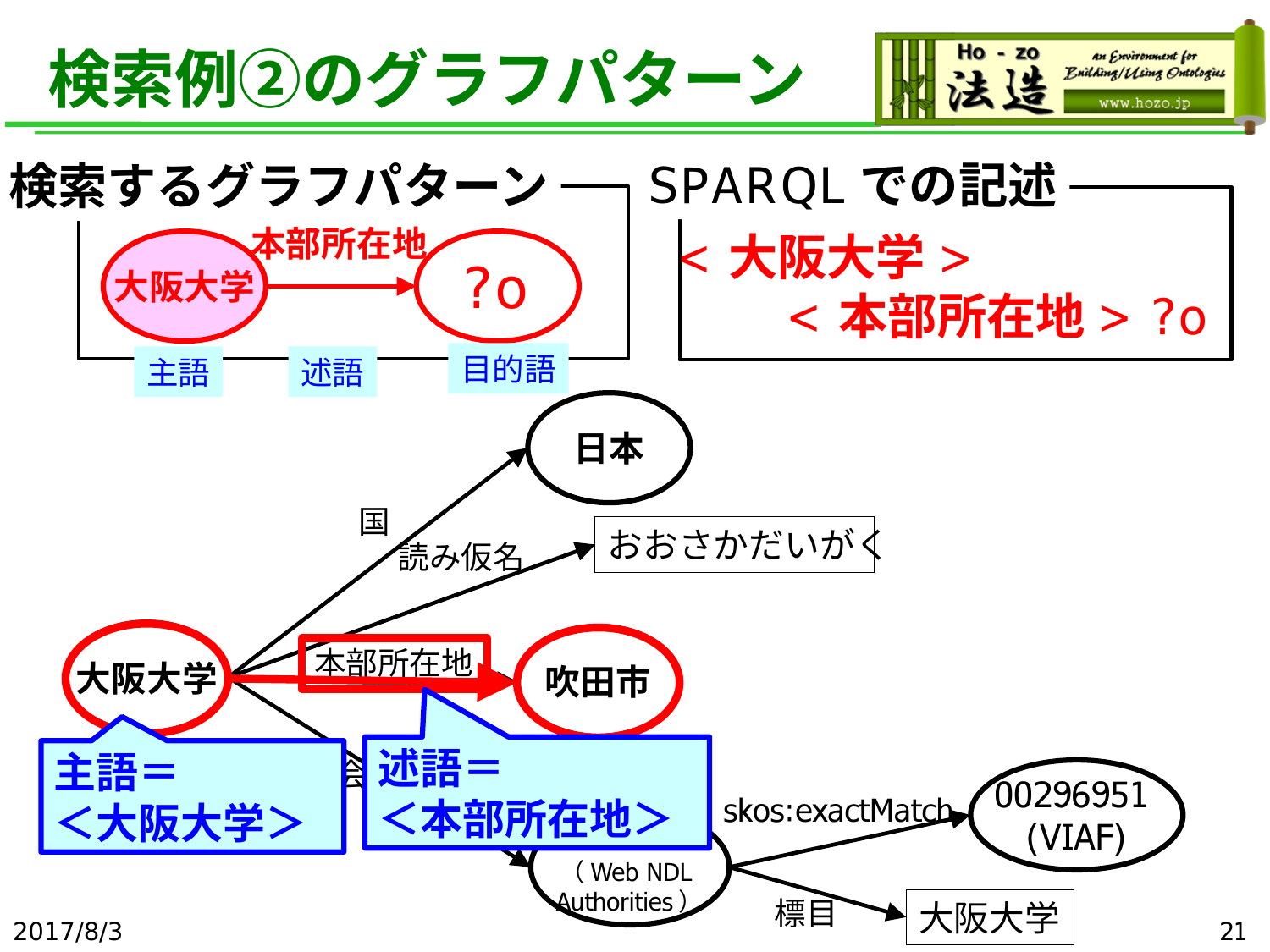

# 検索例②のグラフパターン
SPARQLでの記述
検索するグラフパターン

本部所在地
<大阪大学>
　　<本部所在地> ?o
大阪大学
?o
目的語
述語
主語
日本
国
おおさかだいがく
読み仮名
大阪大学

吹田市
本部所在地
述語＝
＜本部所在地＞
主語＝
＜大阪大学＞
国立国会図書館典拠ID
00296951
(VIAF)
skos:exactMatch
00296951
（Web NDL
Authorities）
標目
2017/8/3
21
大阪大学